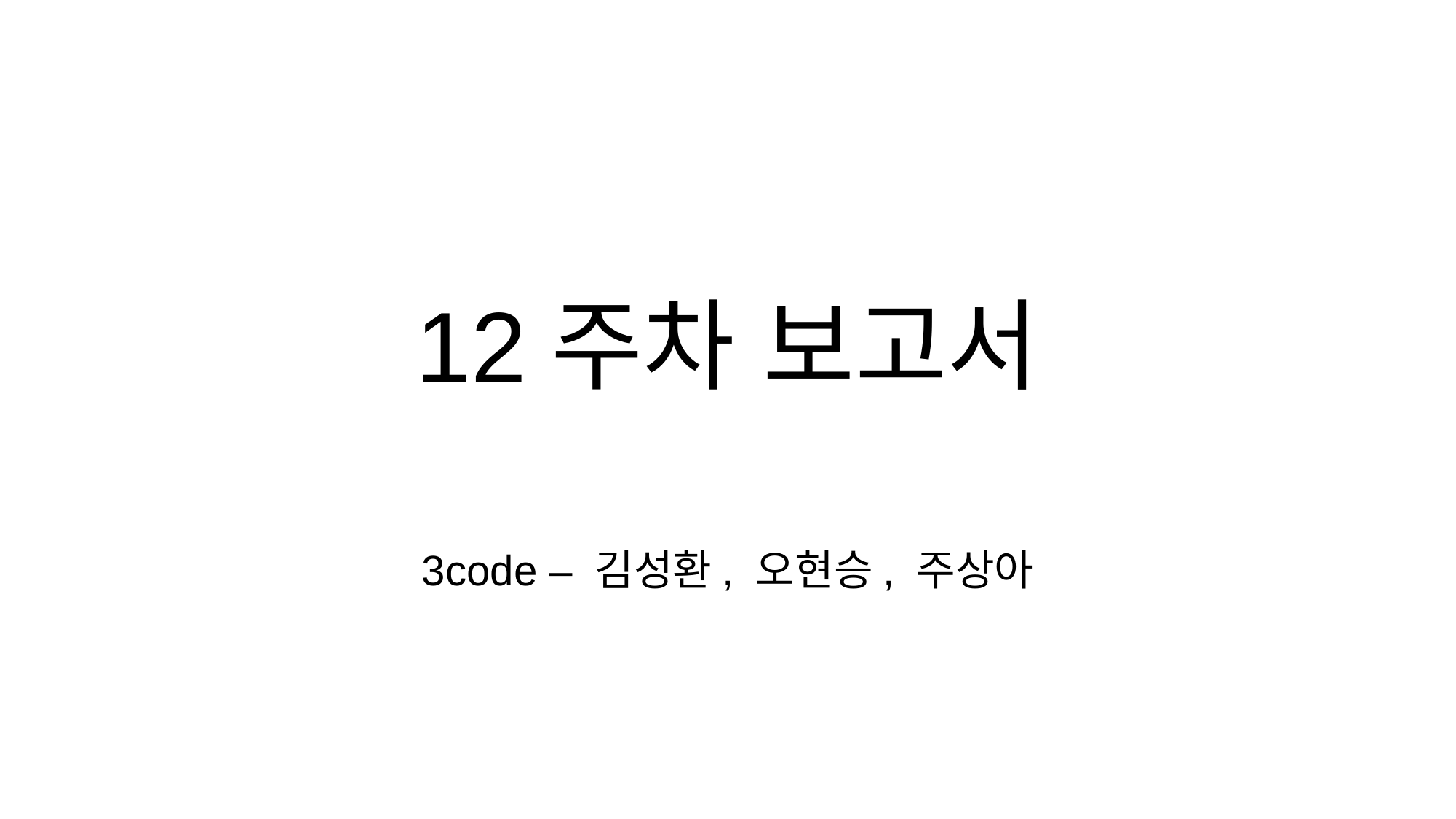

# 12주차 보고서
3code – 김성환, 오현승, 주상아